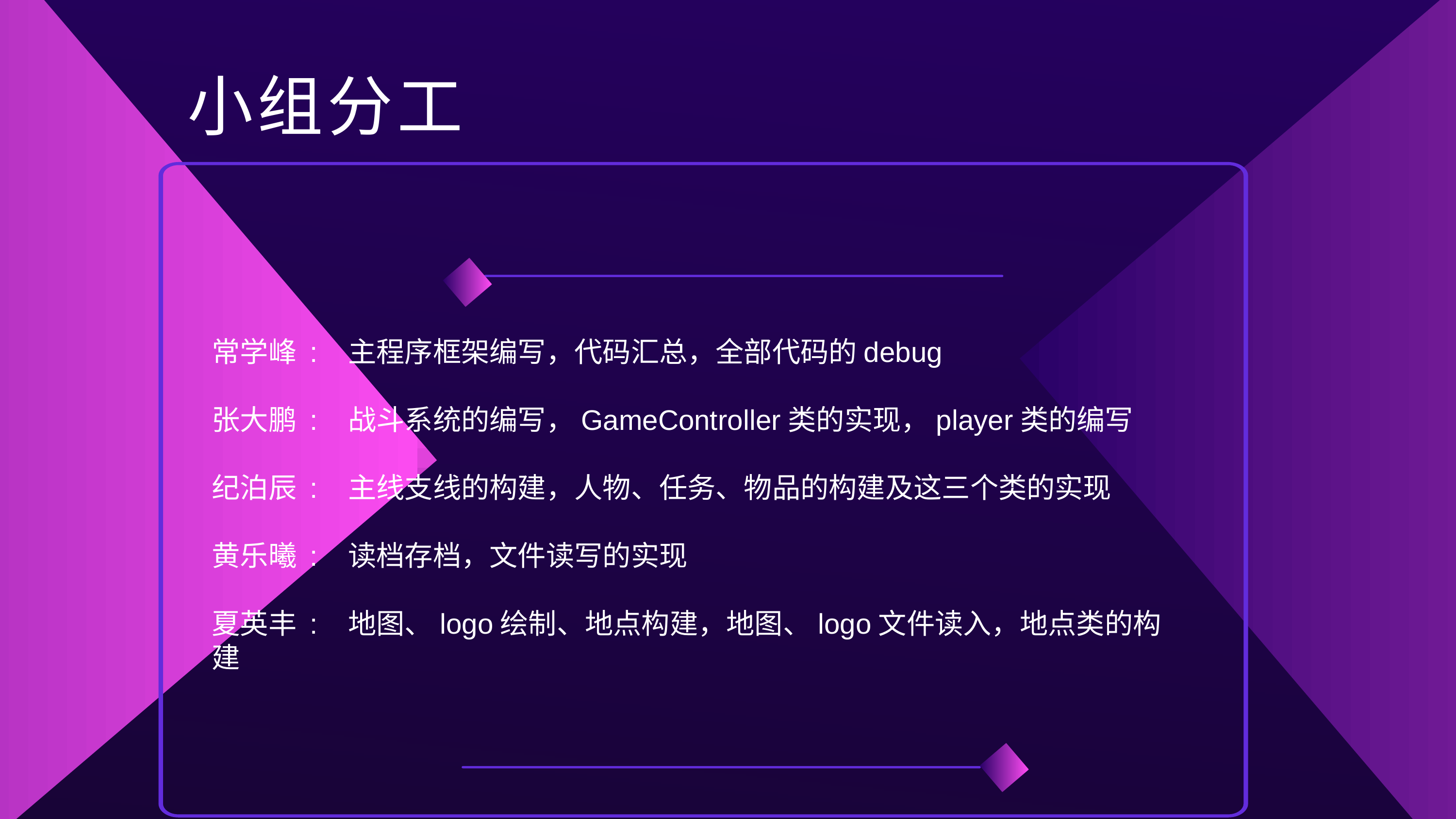

小组分工

常学峰 :   主程序框架编写，代码汇总，全部代码的debug

张大鹏 :   战斗系统的编写，GameController类的实现，player类的编写

纪泊辰 :   主线支线的构建，人物、任务、物品的构建及这三个类的实现

黄乐曦 :   读档存档，文件读写的实现

夏英丰 :   地图、logo绘制、地点构建，地图、logo文件读入，地点类的构建